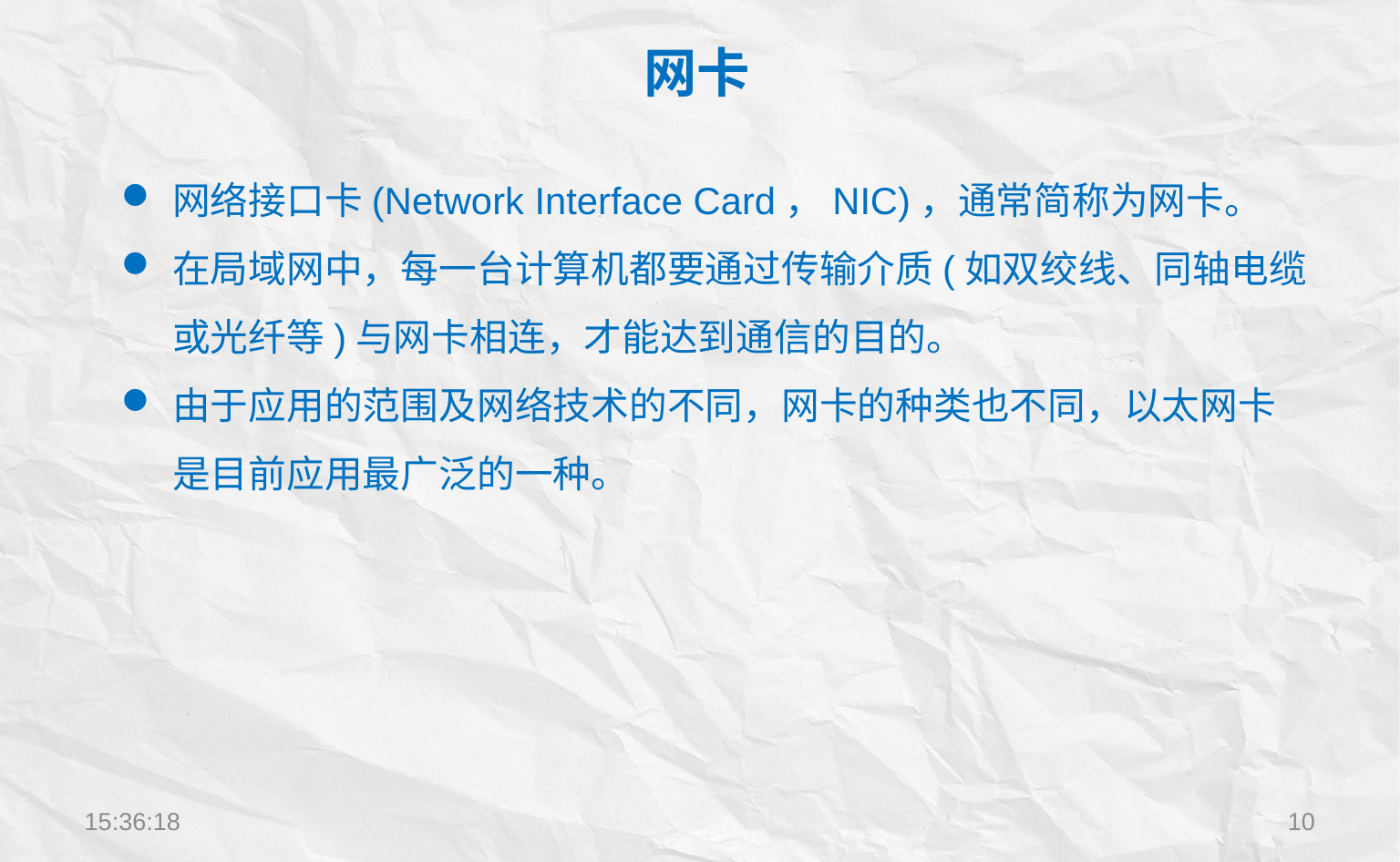

网卡
网络接口卡(Network Interface Card，NIC)，通常简称为网卡。
在局域网中，每一台计算机都要通过传输介质(如双绞线、同轴电缆或光纤等)与网卡相连，才能达到通信的目的。
由于应用的范围及网络技术的不同，网卡的种类也不同，以太网卡是目前应用最广泛的一种。

15:36:18
 10